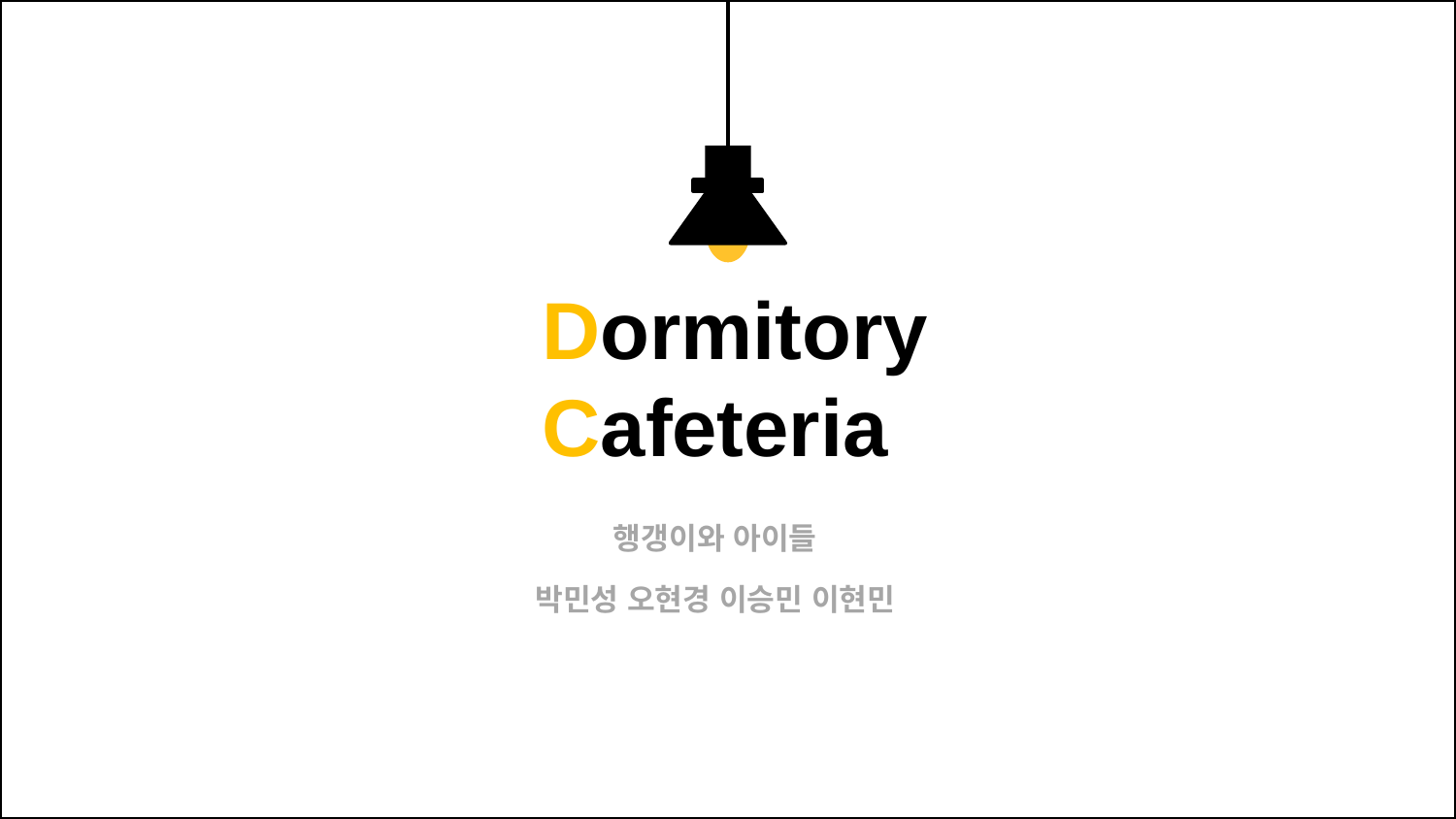

Dormitory
Cafeteria
행갱이와 아이들

박민성 오현경 이승민 이현민